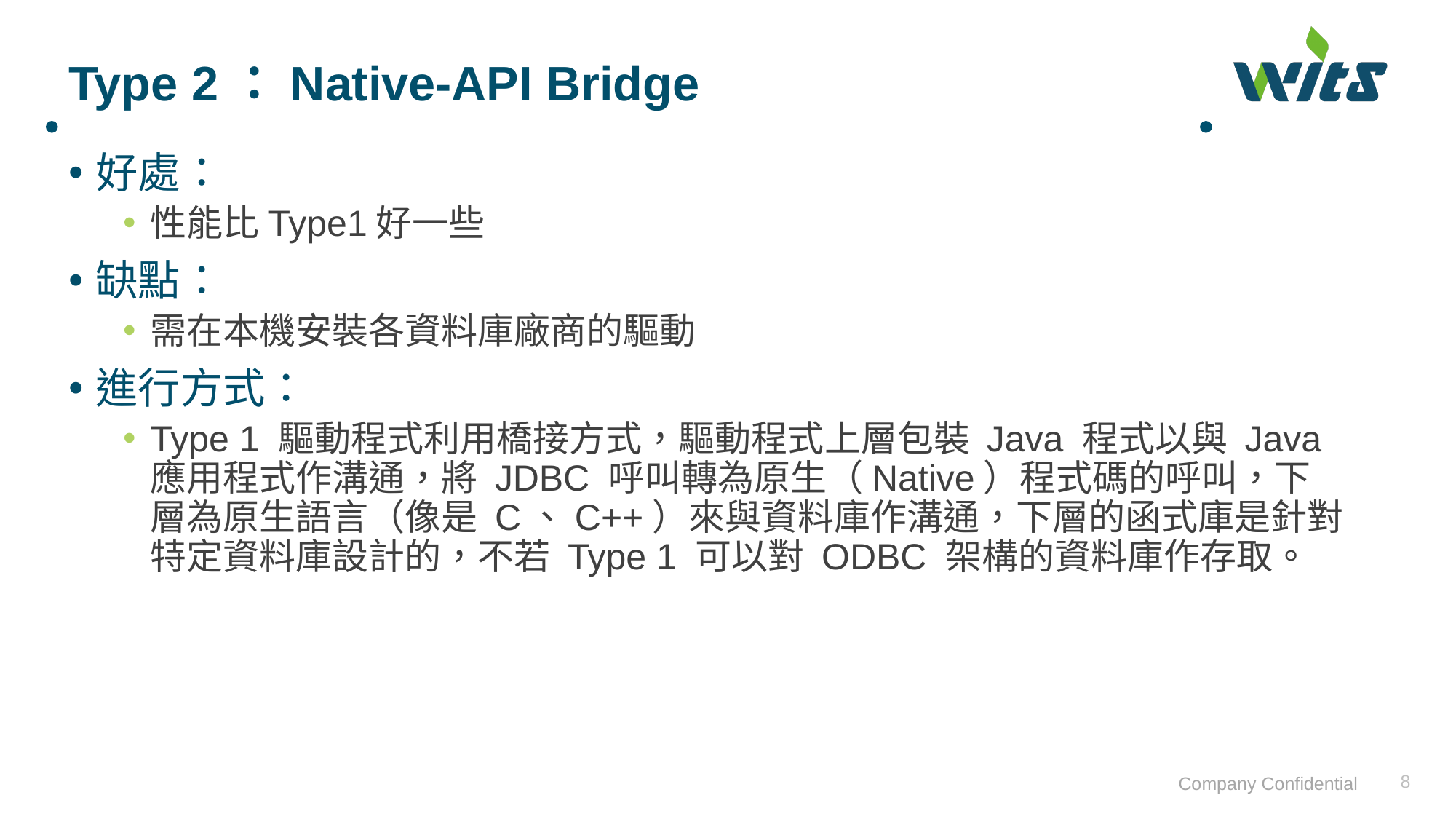

# Type 2：Native-API Bridge
好處：
性能比Type1好一些
缺點：
需在本機安裝各資料庫廠商的驅動
進行方式：
Type 1 驅動程式利用橋接方式，驅動程式上層包裝 Java 程式以與 Java 應用程式作溝通，將 JDBC 呼叫轉為原生（Native）程式碼的呼叫，下層為原生語言（像是 C、C++）來與資料庫作溝通，下層的函式庫是針對特定資料庫設計的，不若 Type 1 可以對 ODBC 架構的資料庫作存取。

8